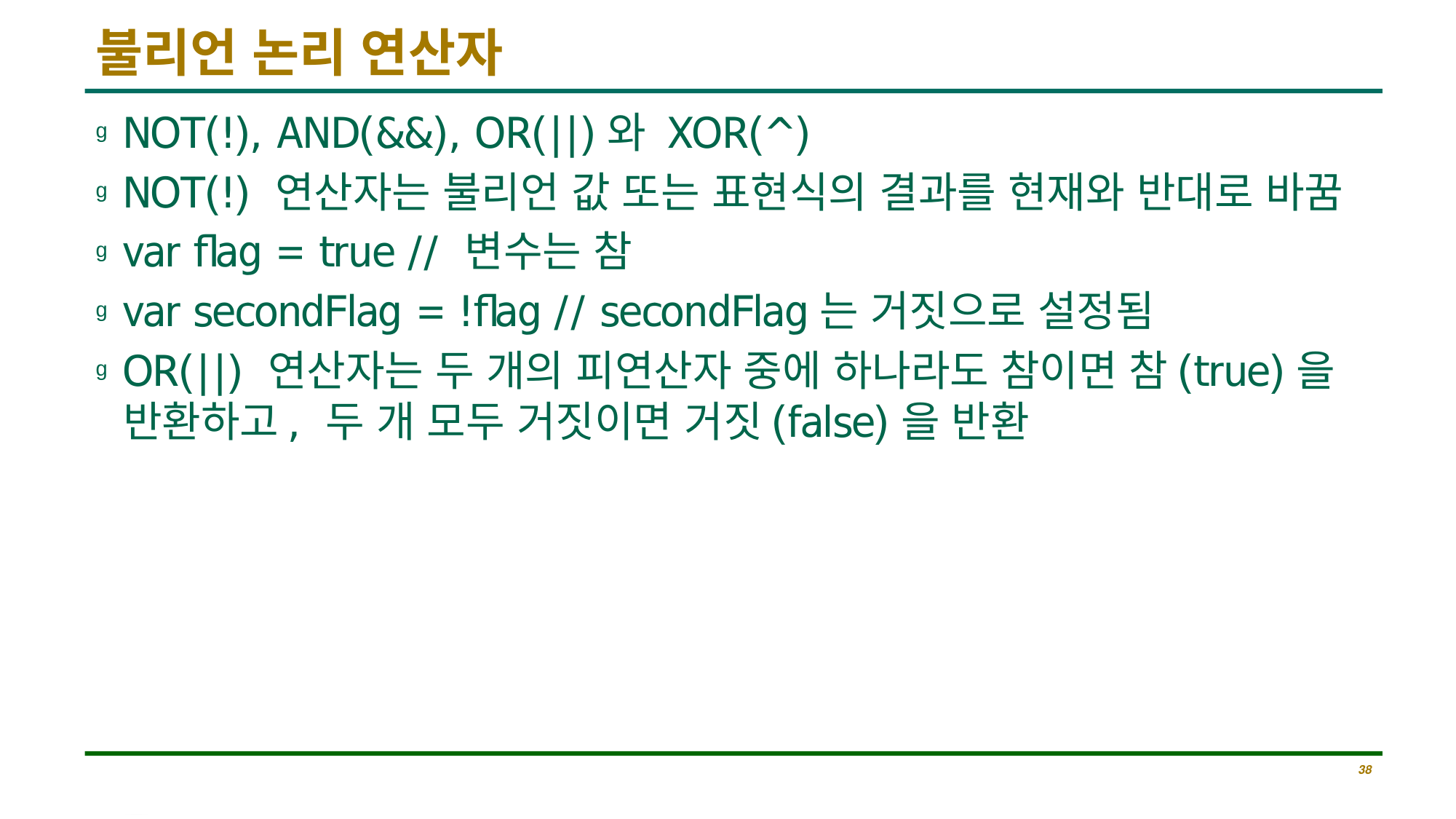

# 불리언 논리 연산자
NOT(!), AND(&&), OR(||)와 XOR(^)
NOT(!) 연산자는 불리언 값 또는 표현식의 결과를 현재와 반대로 바꿈
var flag = true // 변수는 참
var secondFlag = !flag // secondFlag는 거짓으로 설정됨
OR(||) 연산자는 두 개의 피연산자 중에 하나라도 참이면 참(true)을 반환하고, 두 개 모두 거짓이면 거짓(false)을 반환